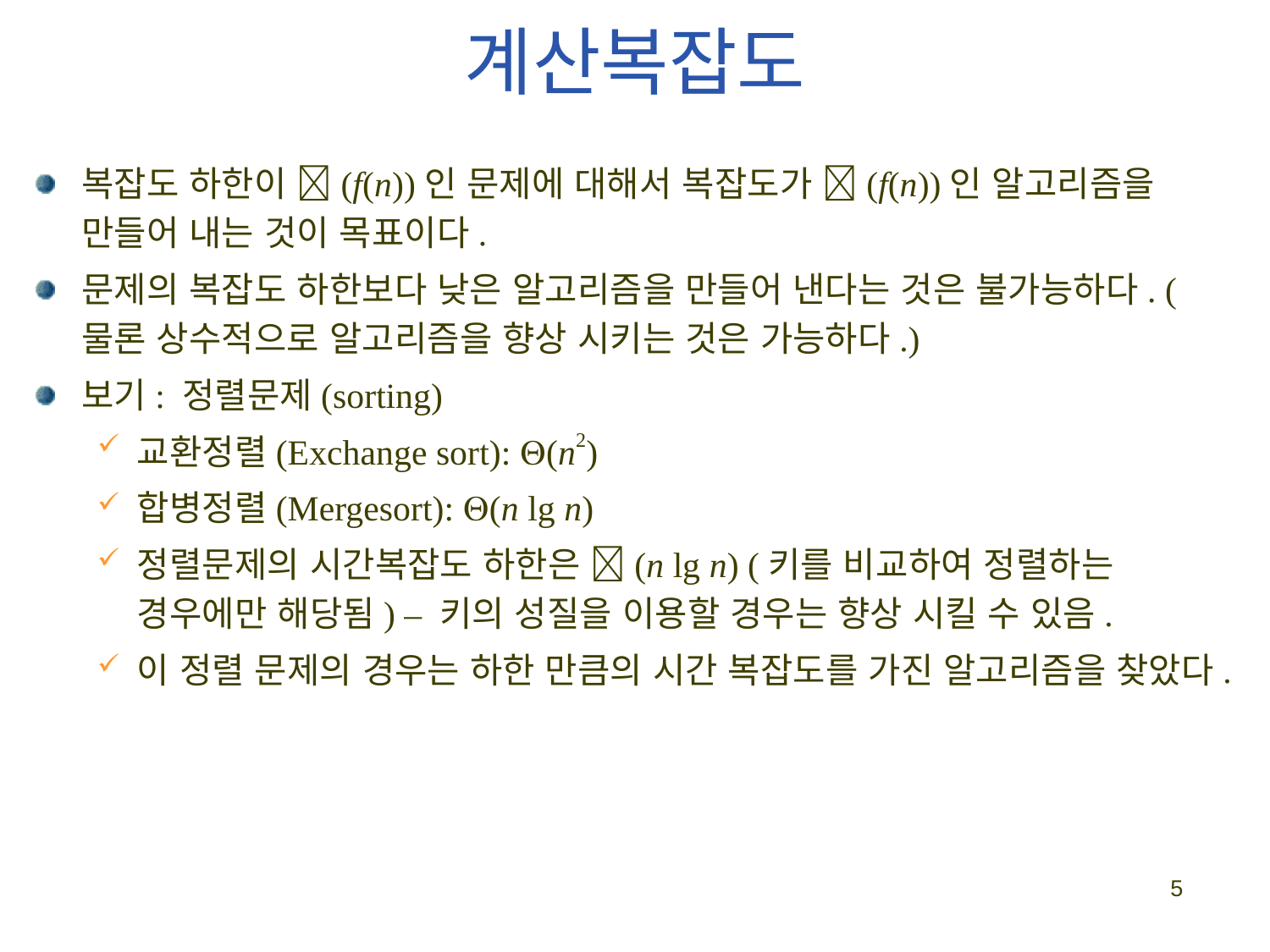

계산복잡도
복잡도 하한이 Ω(f(n))인 문제에 대해서 복잡도가 Θ(f(n))인 알고리즘을 만들어 내는 것이 목표이다.
문제의 복잡도 하한보다 낮은 알고리즘을 만들어 낸다는 것은 불가능하다. (물론 상수적으로 알고리즘을 향상 시키는 것은 가능하다.)
보기: 정렬문제(sorting)
교환정렬(Exchange sort): Θ(n2)
합병정렬(Mergesort): Θ(n lg n)
정렬문제의 시간복잡도 하한은 Ω(n lg n) (키를 비교하여 정렬하는 경우에만 해당됨) – 키의 성질을 이용할 경우는 향상 시킬 수 있음.
이 정렬 문제의 경우는 하한 만큼의 시간 복잡도를 가진 알고리즘을 찾았다.
5